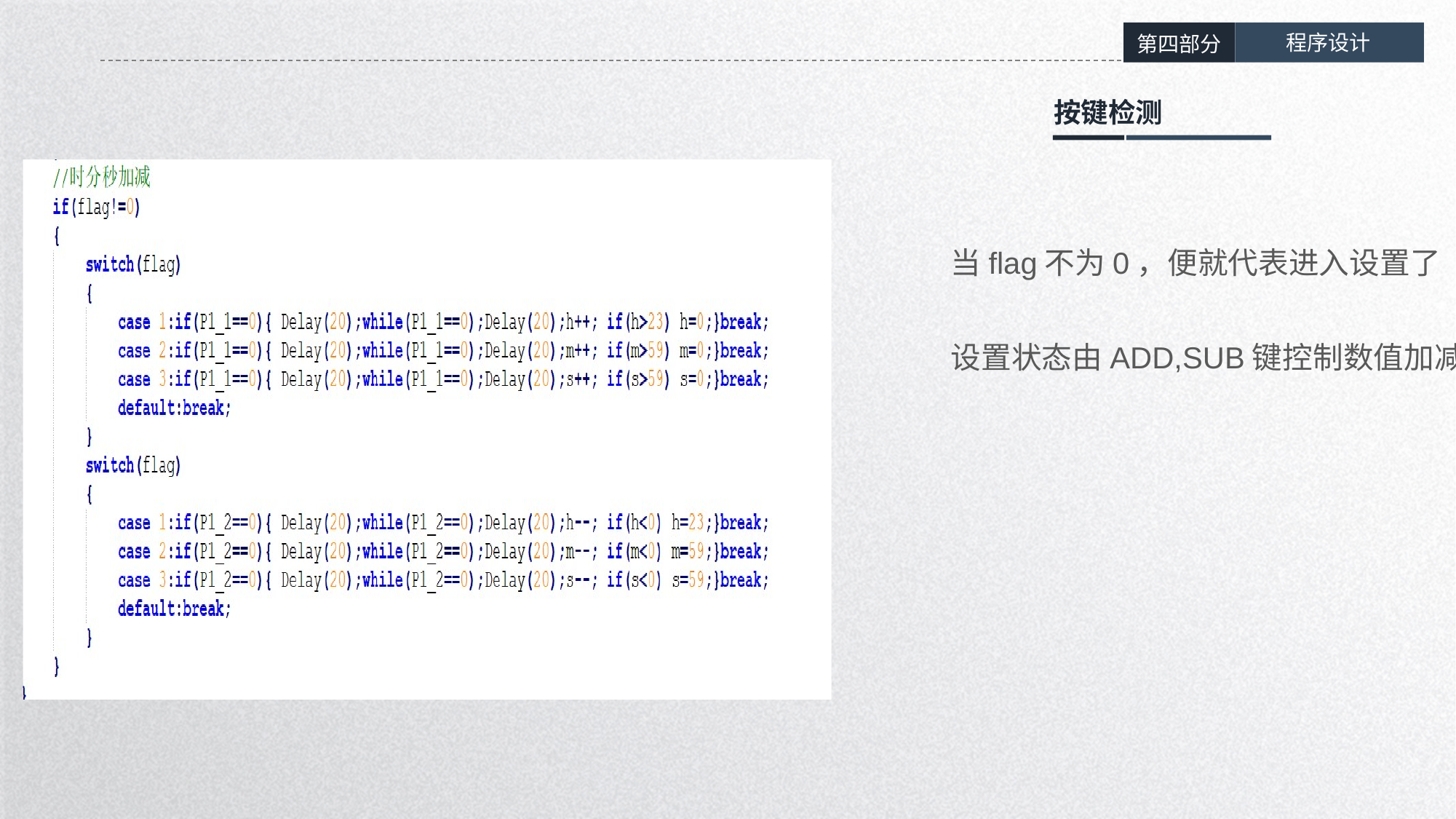

程序设计
第四部分
按键检测

当flag不为0，便就代表进入设置了

设置状态由ADD,SUB键控制数值加减
延时符